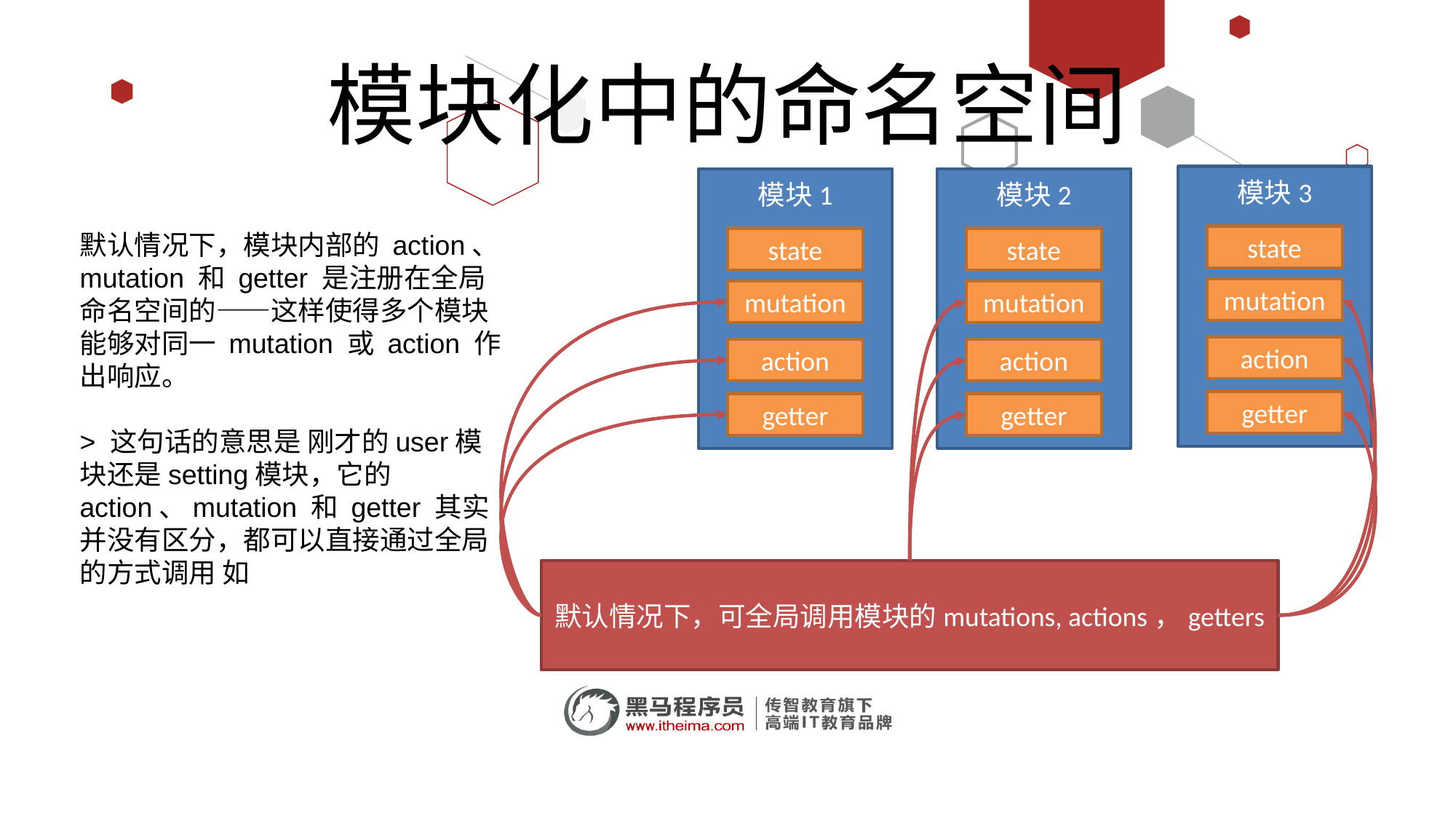

# 模块化中的命名空间
模块3

state
mutation
action
getter
模块1

state
mutation
action
getter
模块2

state
mutation
action
getter
默认情况下，模块内部的 action、mutation 和 getter 是注册在全局命名空间的——这样使得多个模块能够对同一 mutation 或 action 作出响应。

> 这句话的意思是 刚才的user模块还是setting模块，它的 action、mutation 和 getter 其实并没有区分，都可以直接通过全局的方式调用 如
默认情况下，可全局调用模块的mutations, actions，getters